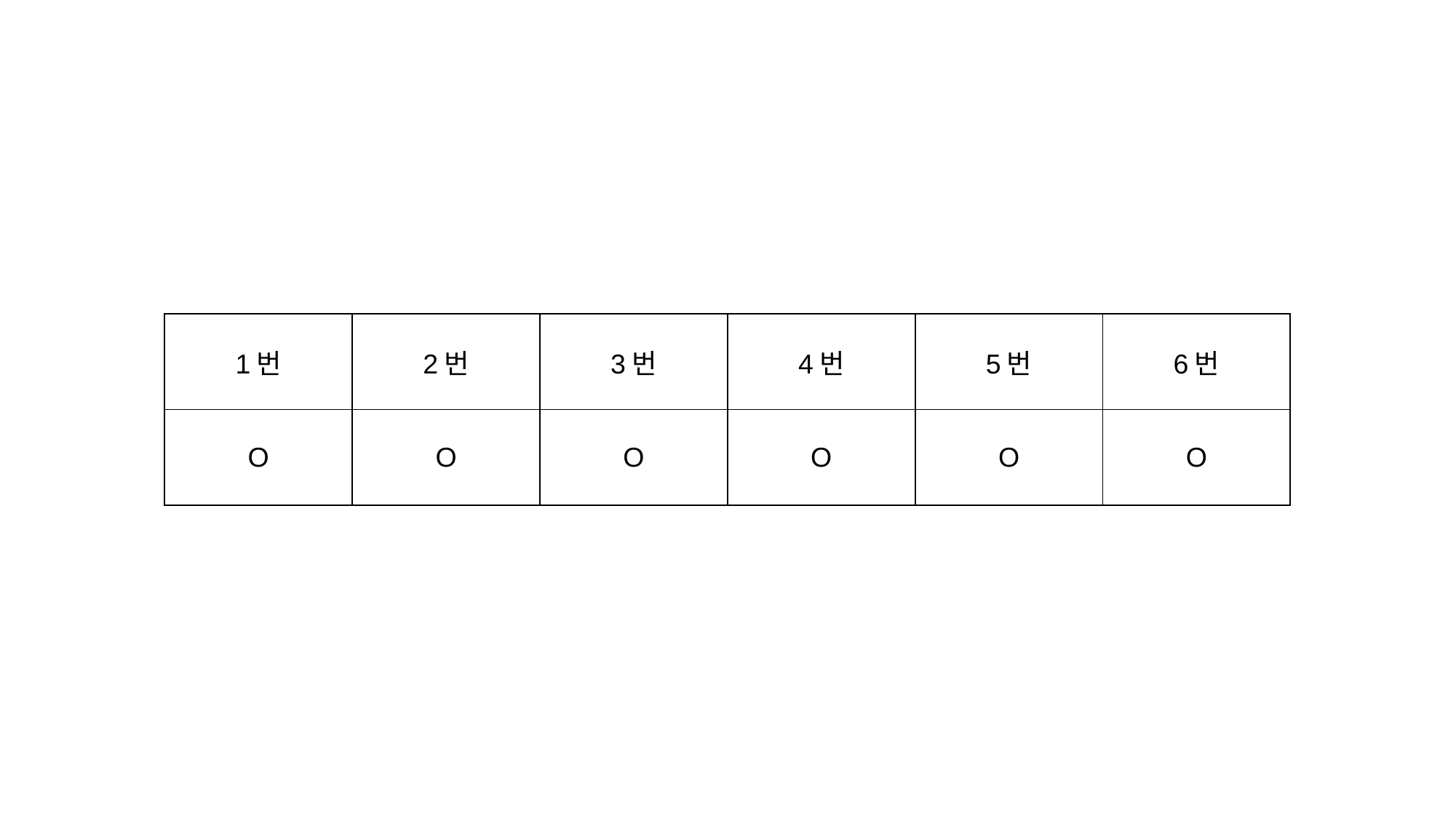

| 1번 | 2번 | 3번 | 4번 | 5번 | 6번 |
| --- | --- | --- | --- | --- | --- |
| O | O | O | O | O | O |